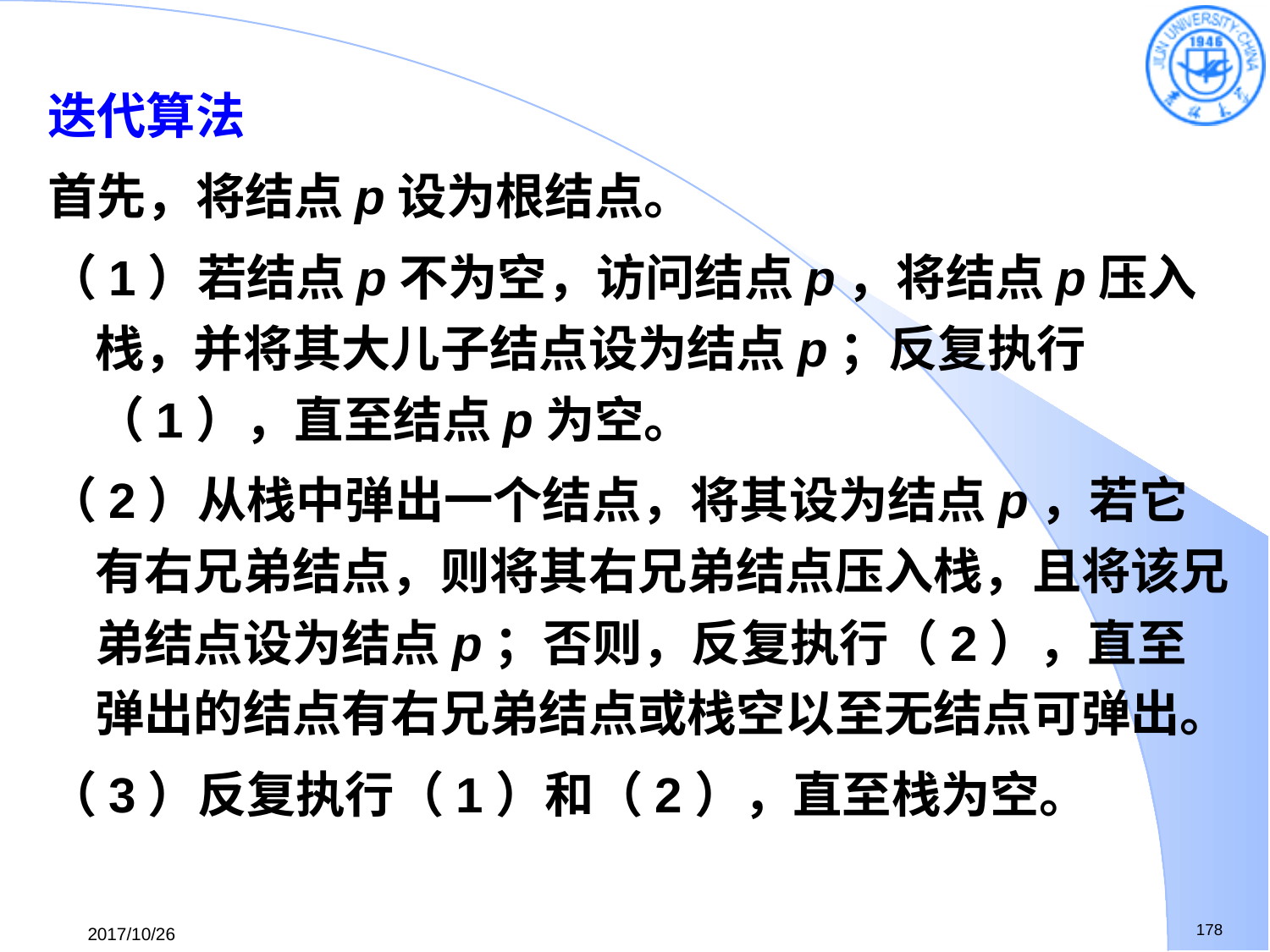

迭代算法
首先，将结点p设为根结点。
（1）若结点p不为空，访问结点p，将结点p压入栈，并将其大儿子结点设为结点p；反复执行（1），直至结点p为空。
（2）从栈中弹出一个结点，将其设为结点p，若它有右兄弟结点，则将其右兄弟结点压入栈，且将该兄弟结点设为结点p；否则，反复执行（2），直至弹出的结点有右兄弟结点或栈空以至无结点可弹出。
（3）反复执行（1）和（2），直至栈为空。